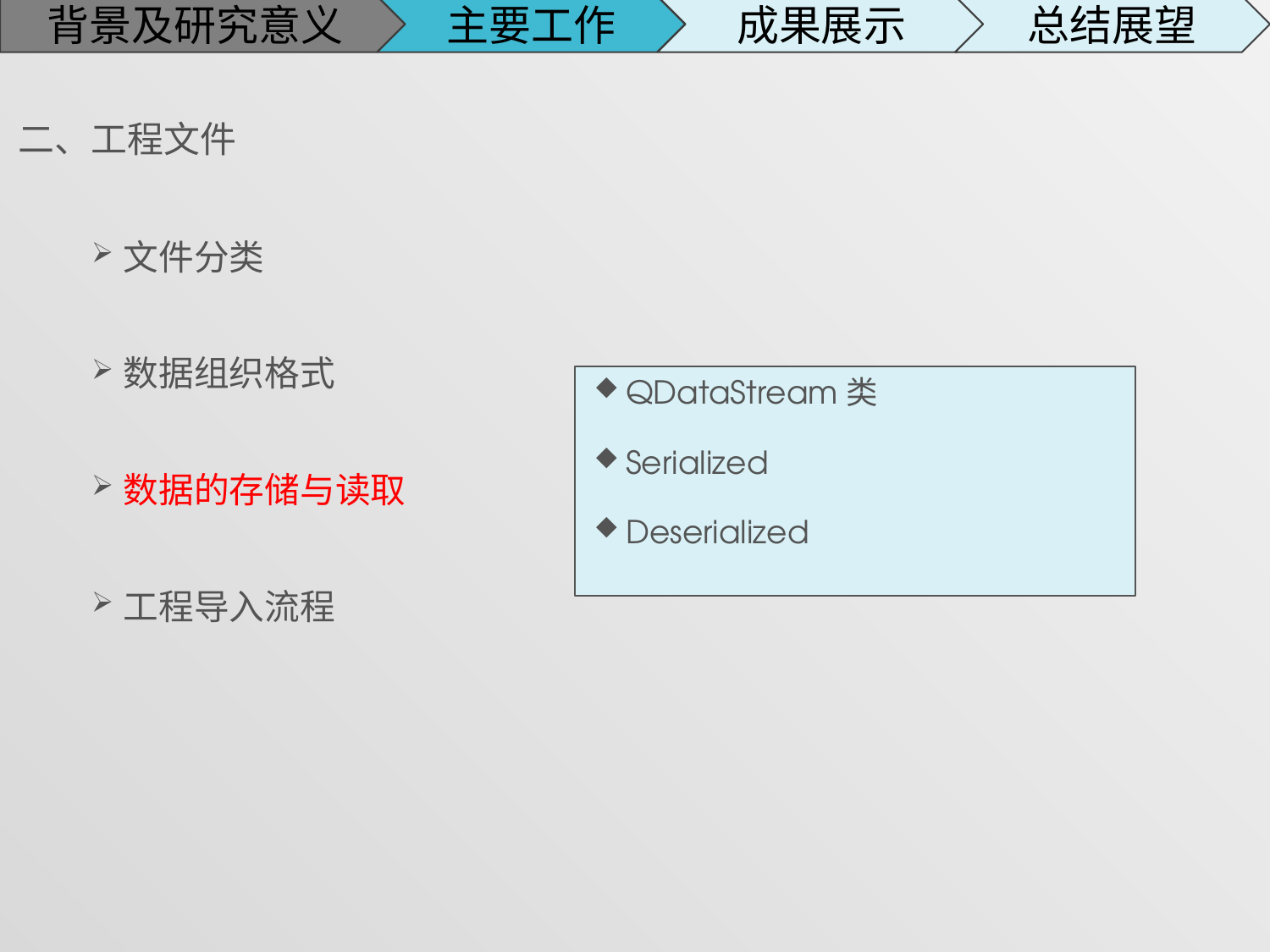

背景及研究意义
主要工作
成果展示
总结展望
二、工程文件
文件分类
数据组织格式
数据的存储与读取
工程导入流程
QDataStream类
Serialized
Deserialized